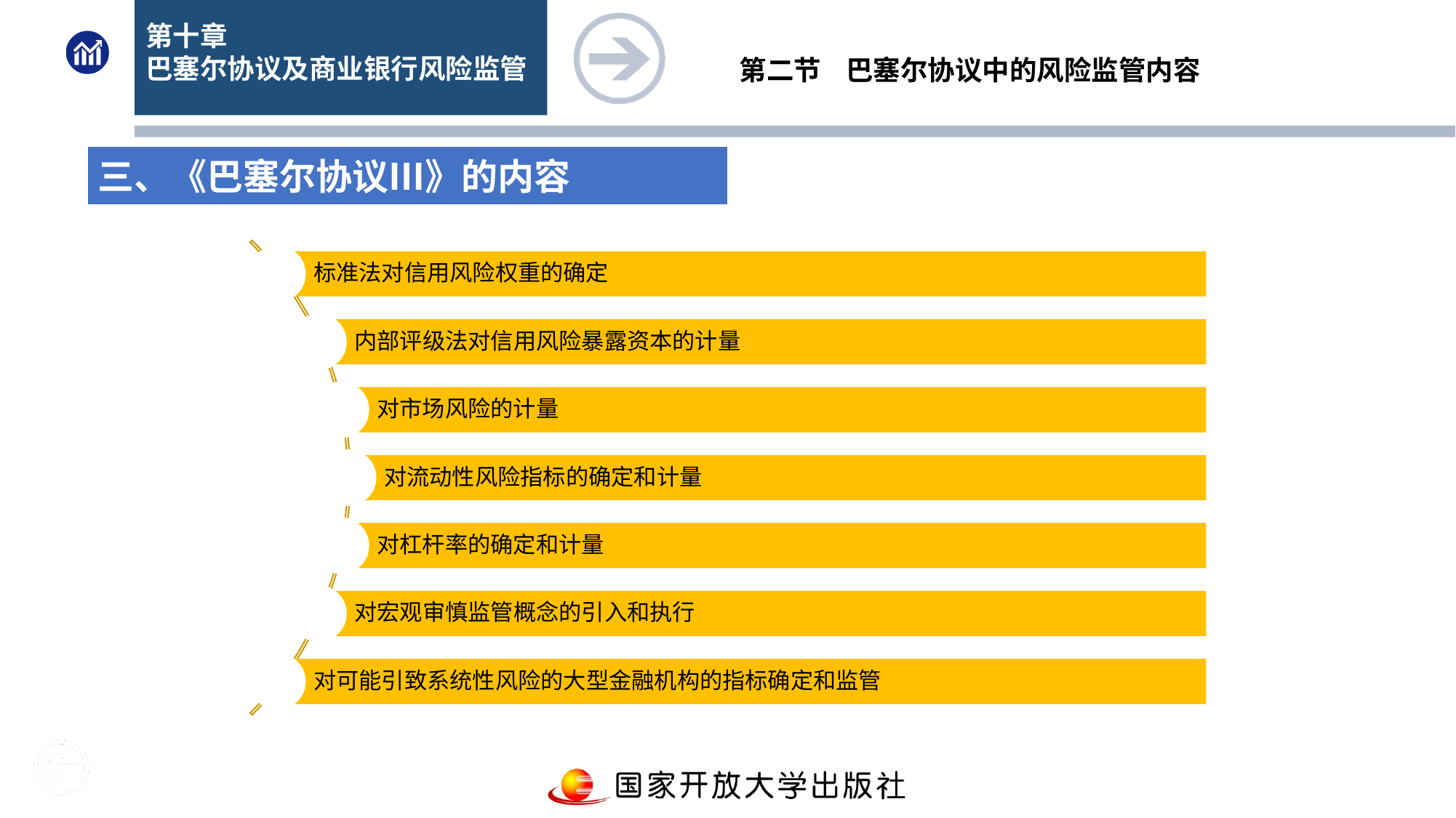

第十章
巴塞尔协议及商业银行风险监管
第二节    巴塞尔协议中的风险监管内容
三、《巴塞尔协议Ⅲ》的内容
标准法对信用风险权重的确定
内部评级法对信用风险暴露资本的计量
对市场风险的计量
对流动性风险指标的确定和计量
对杠杆率的确定和计量
对宏观审慎监管概念的引入和执行
对可能引致系统性风险的大型金融机构的指标确定和监管